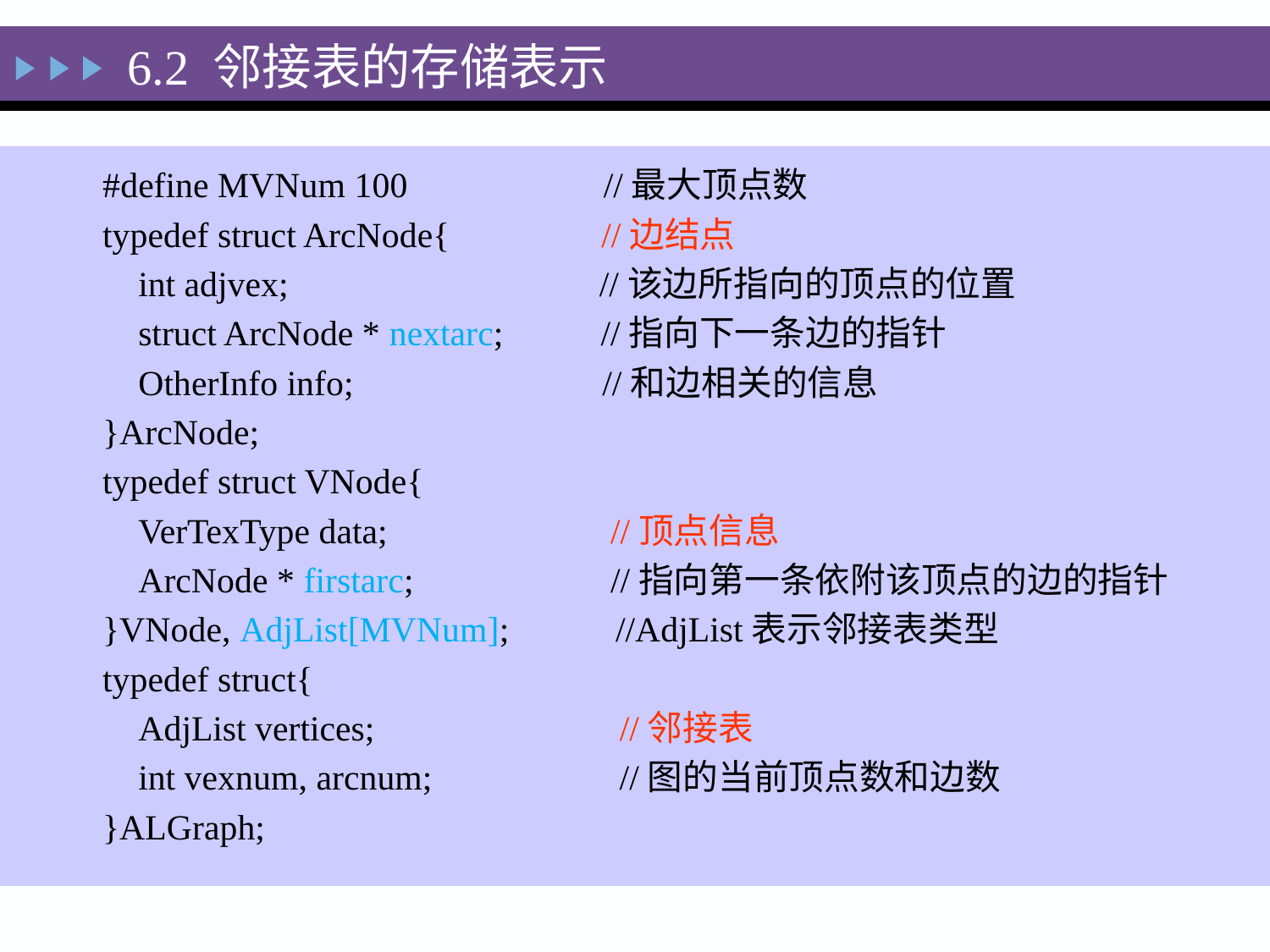

6.2 邻接表的存储表示

#define MVNum 100                      //最大顶点数
typedef struct ArcNode{                 //边结点
    int adjvex;                                   //该边所指向的顶点的位置
    struct ArcNode * nextarc;           //指向下一条边的指针
    OtherInfo info;                            //和边相关的信息
}ArcNode;
typedef struct VNode{
    VerTexType data;                    	//顶点信息
    ArcNode * firstarc;                	//指向第一条依附该顶点的边的指针
}VNode, AdjList[MVNum];            //AdjList表示邻接表类型
typedef struct{
    AdjList vertices;                 	 //邻接表
    int vexnum, arcnum;              	 //图的当前顶点数和边数
}ALGraph;